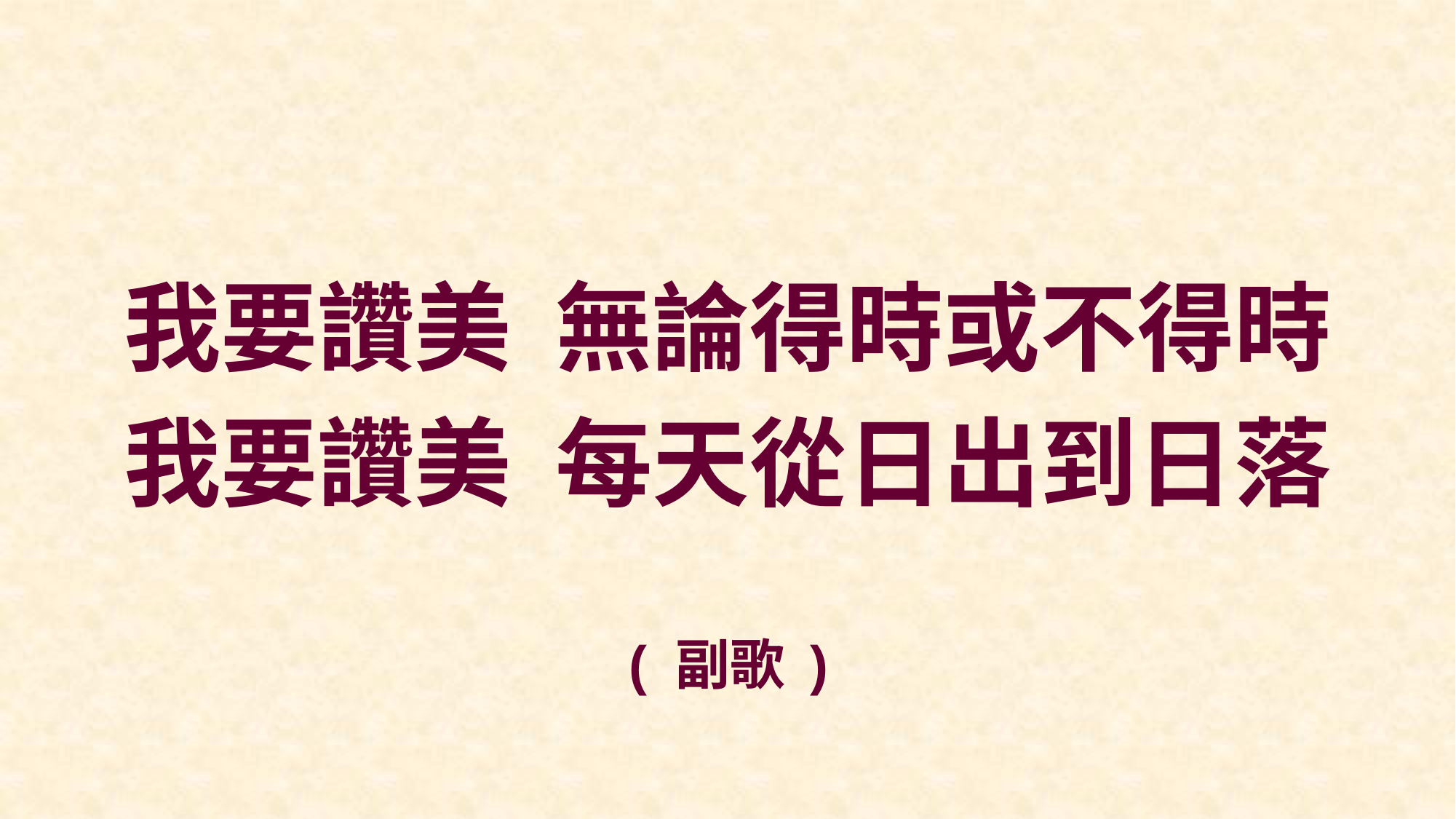

我要讚美  無論得時或不得時
我要讚美  每天從日出到日落
( 副歌 )